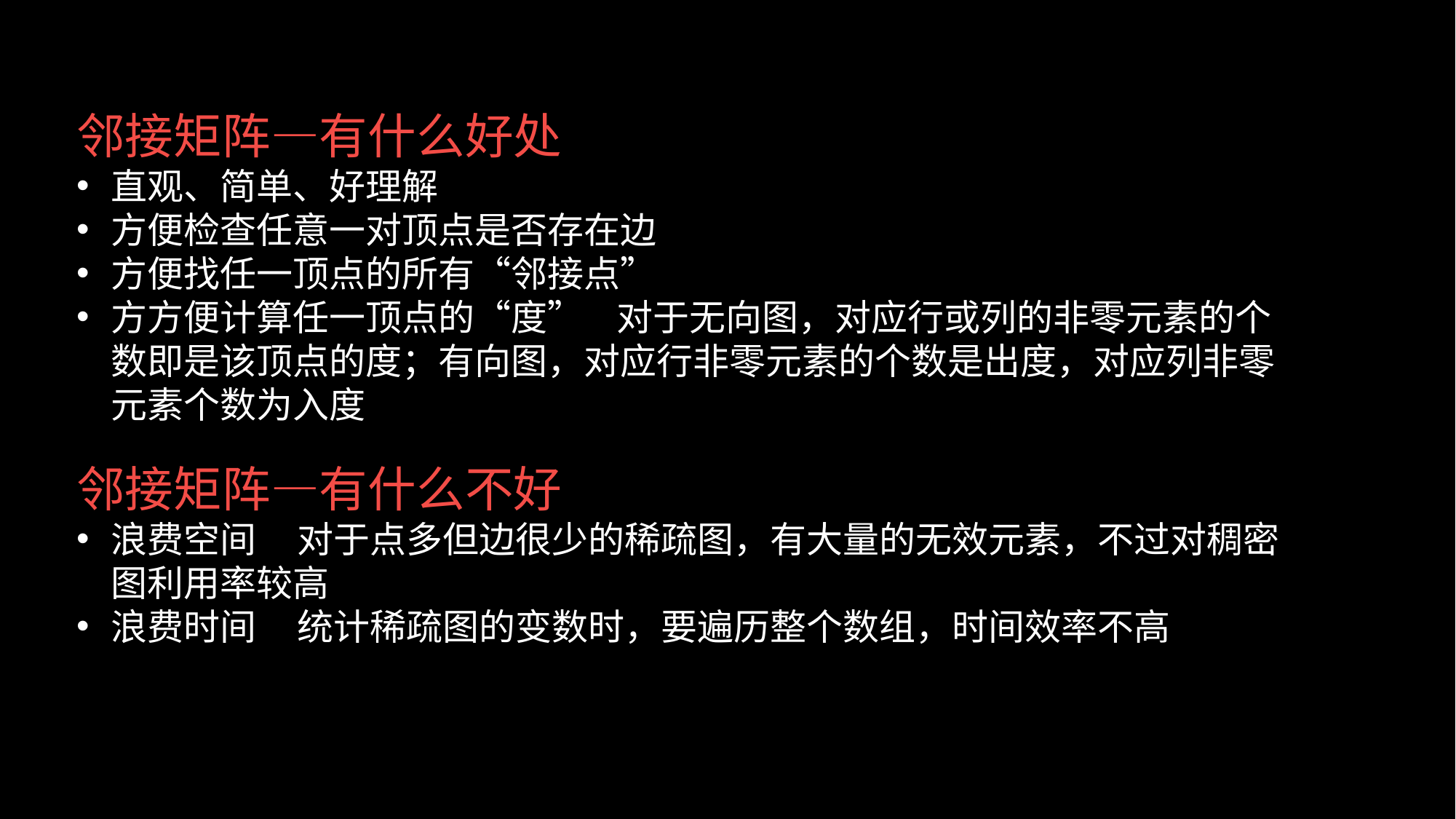

邻接矩阵—有什么好处
直观、简单、好理解
方便检查任意一对顶点是否存在边
方便找任一顶点的所有“邻接点”
方方便计算任一顶点的“度”    对于无向图，对应行或列的非零元素的个数即是该顶点的度；有向图，对应行非零元素的个数是出度，对应列非零元素个数为入度

邻接矩阵—有什么不好
浪费空间     对于点多但边很少的稀疏图，有大量的无效元素，不过对稠密图利用率较高
浪费时间     统计稀疏图的变数时，要遍历整个数组，时间效率不高